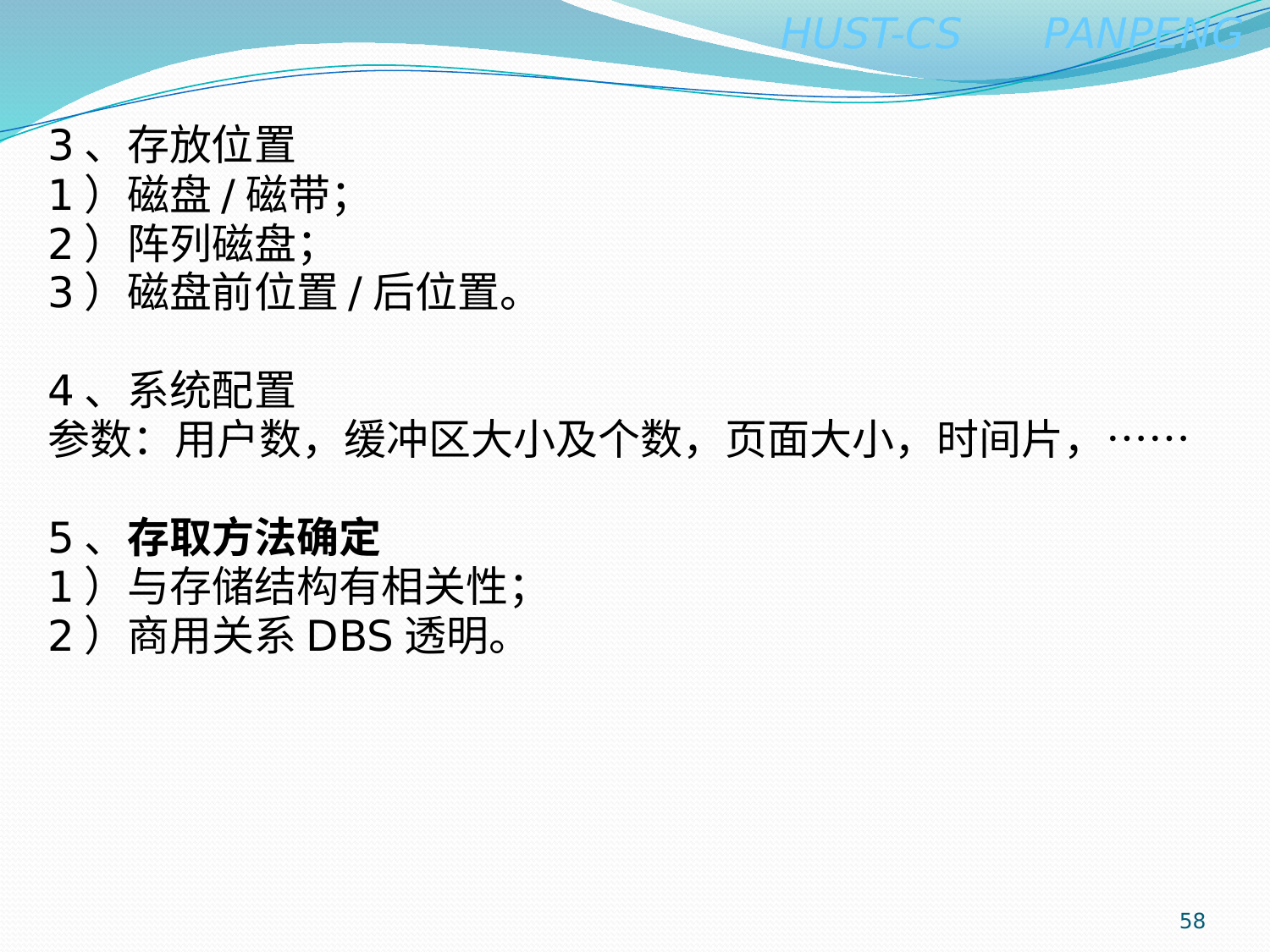

3、存放位置
1）磁盘/磁带；
2）阵列磁盘；
3）磁盘前位置/后位置。

4、系统配置
参数：用户数，缓冲区大小及个数，页面大小，时间片，……

5、存取方法确定
1）与存储结构有相关性；
2）商用关系DBS透明。
58